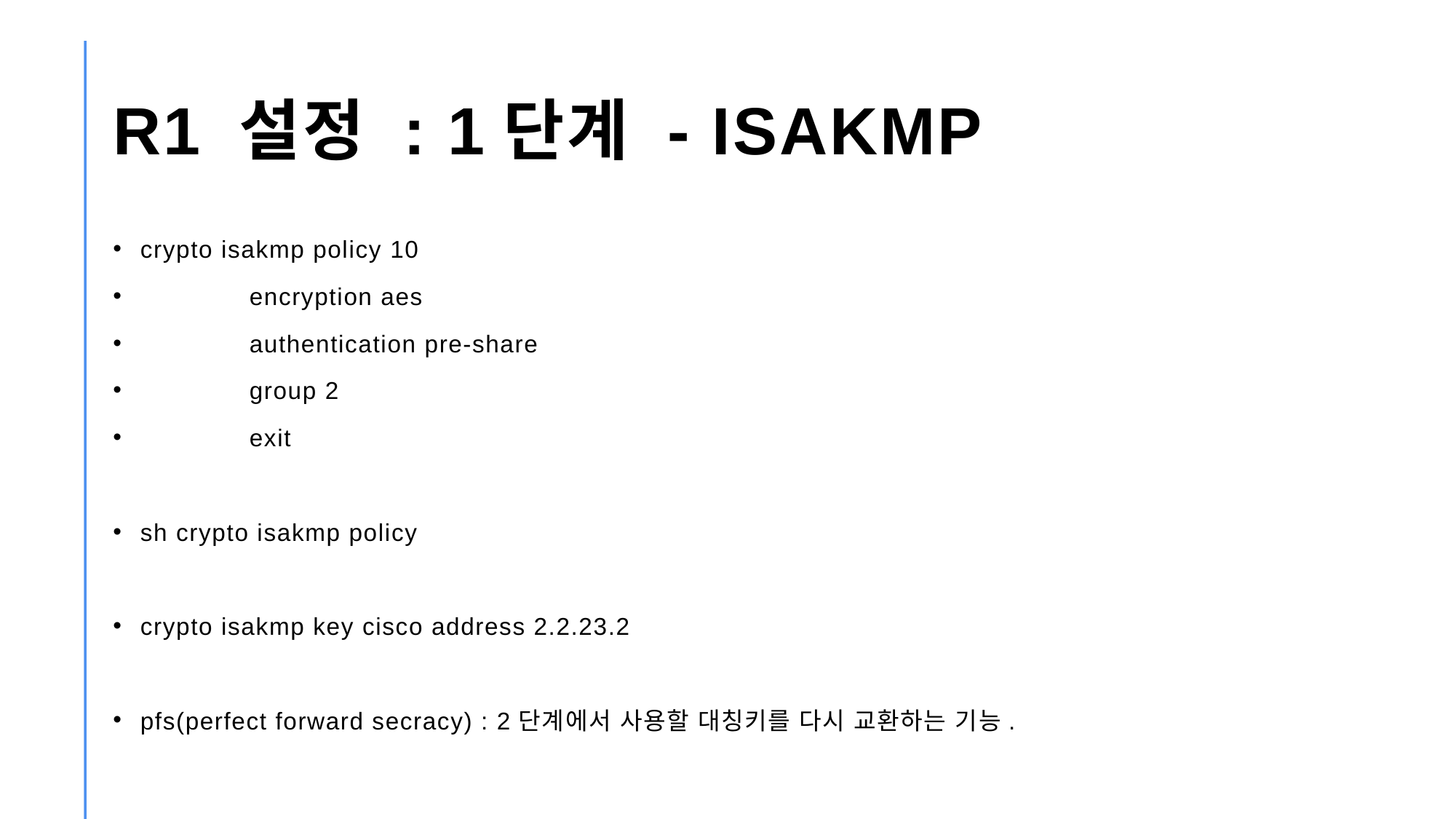

# R1 설정 : 1단계 - ISAKMP
crypto isakmp policy 10
	encryption aes
	authentication pre-share
	group 2
	exit

sh crypto isakmp policy

crypto isakmp key cisco address 2.2.23.2

pfs(perfect forward secracy) : 2단계에서 사용할 대칭키를 다시 교환하는 기능.